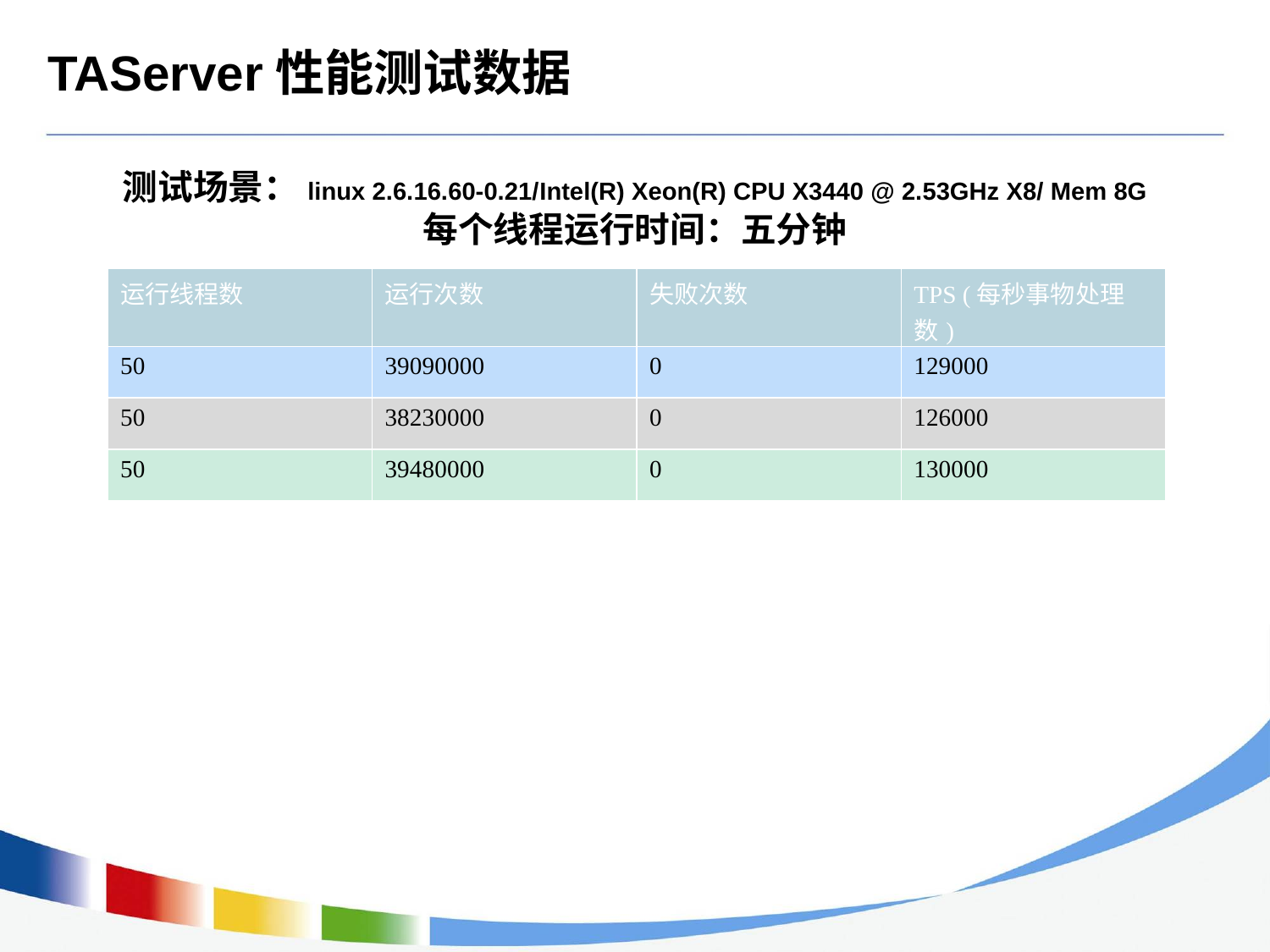

# TAServer性能测试数据
测试场景：linux 2.6.16.60-0.21/Intel(R) Xeon(R) CPU X3440 @ 2.53GHz X8/ Mem 8G
每个线程运行时间：五分钟

| 运行线程数 | 运行次数 | 失败次数 | TPS (每秒事物处理数) |
| --- | --- | --- | --- |
| 50 | 39090000 | 0 | 129000 |
| 50 | 38230000 | 0 | 126000 |
| 50 | 39480000 | 0 | 130000 |